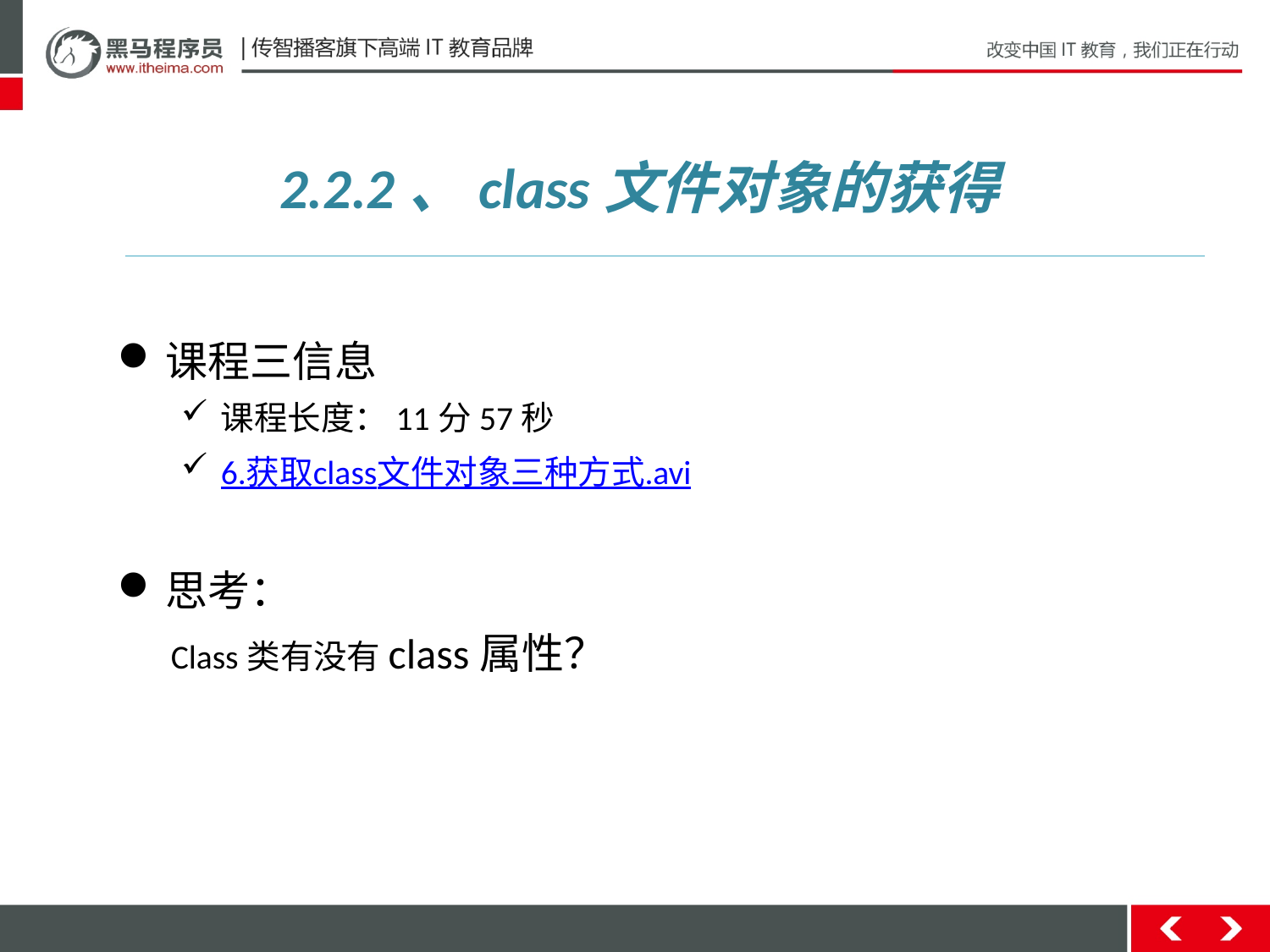

2.2.2、class文件对象的获得

课程三信息
课程长度：11分57秒
6.获取class文件对象三种方式.avi

思考：
       Class类有没有class属性？